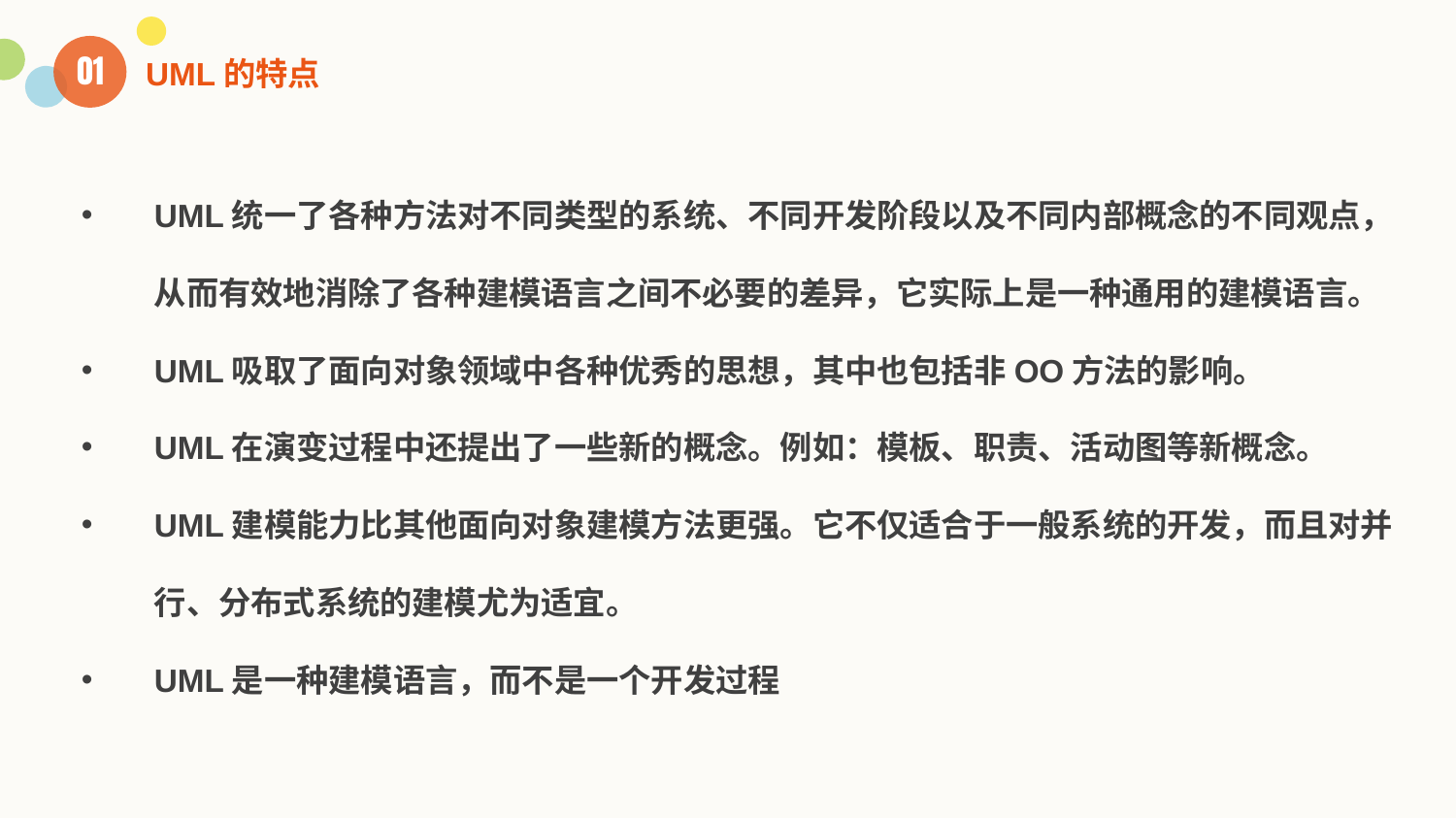

01
UML的特点

UML统一了各种方法对不同类型的系统、不同开发阶段以及不同内部概念的不同观点，从而有效地消除了各种建模语言之间不必要的差异，它实际上是一种通用的建模语言。
UML吸取了面向对象领域中各种优秀的思想，其中也包括非OO方法的影响。
UML在演变过程中还提出了一些新的概念。例如：模板、职责、活动图等新概念。
UML建模能力比其他面向对象建模方法更强。它不仅适合于一般系统的开发，而且对并行、分布式系统的建模尤为适宜。
UML是一种建模语言，而不是一个开发过程